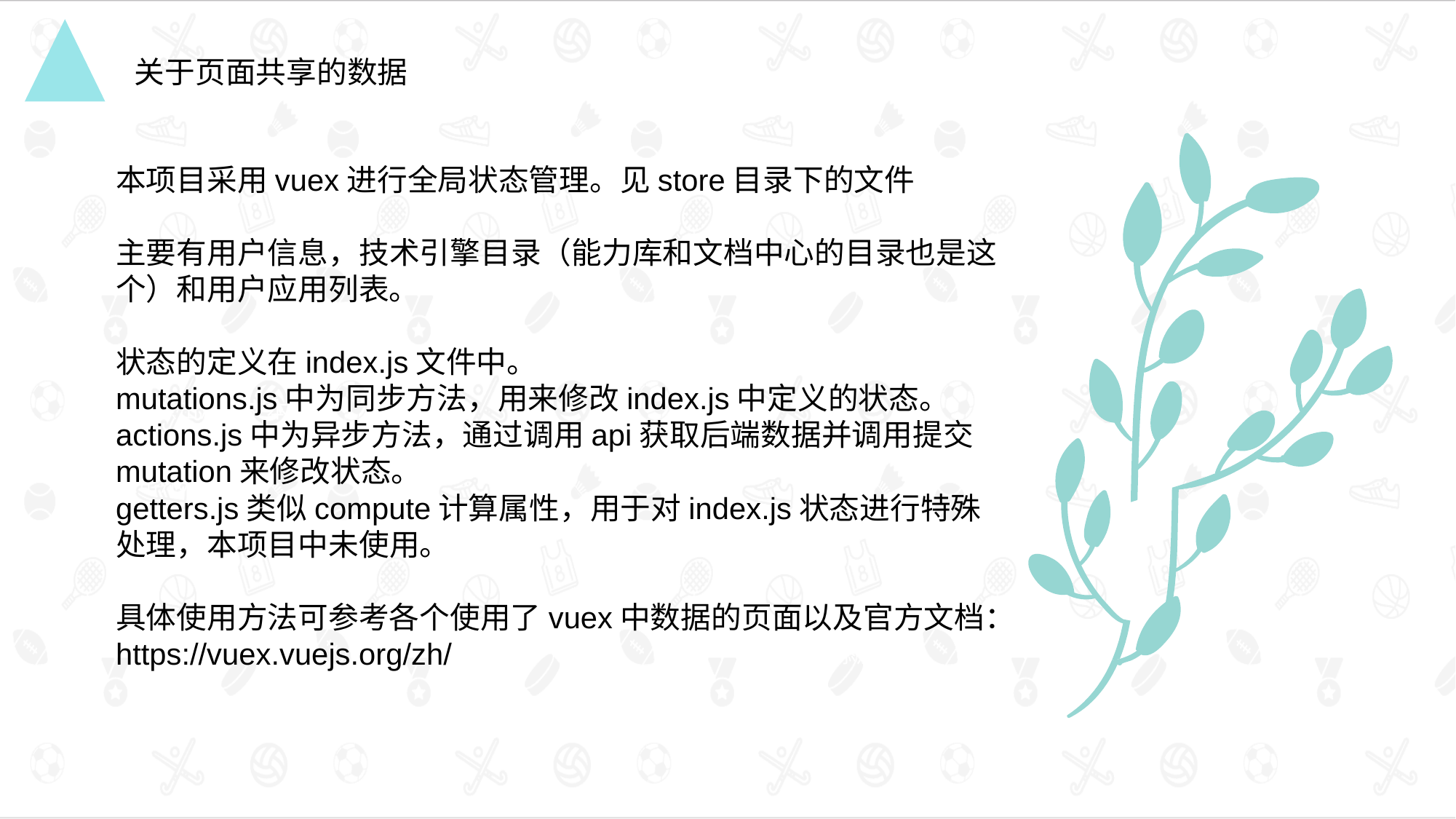

关于页面共享的数据

本项目采用vuex进行全局状态管理。见store目录下的文件

主要有用户信息，技术引擎目录（能力库和文档中心的目录也是这个）和用户应用列表。

状态的定义在index.js文件中。
mutations.js中为同步方法，用来修改index.js中定义的状态。
actions.js中为异步方法，通过调用api获取后端数据并调用提交mutation来修改状态。
getters.js类似compute计算属性，用于对index.js状态进行特殊处理，本项目中未使用。

具体使用方法可参考各个使用了vuex中数据的页面以及官方文档：https://vuex.vuejs.org/zh/

点击添加文本
点击添加文本

点击添加文本

点击添加文本